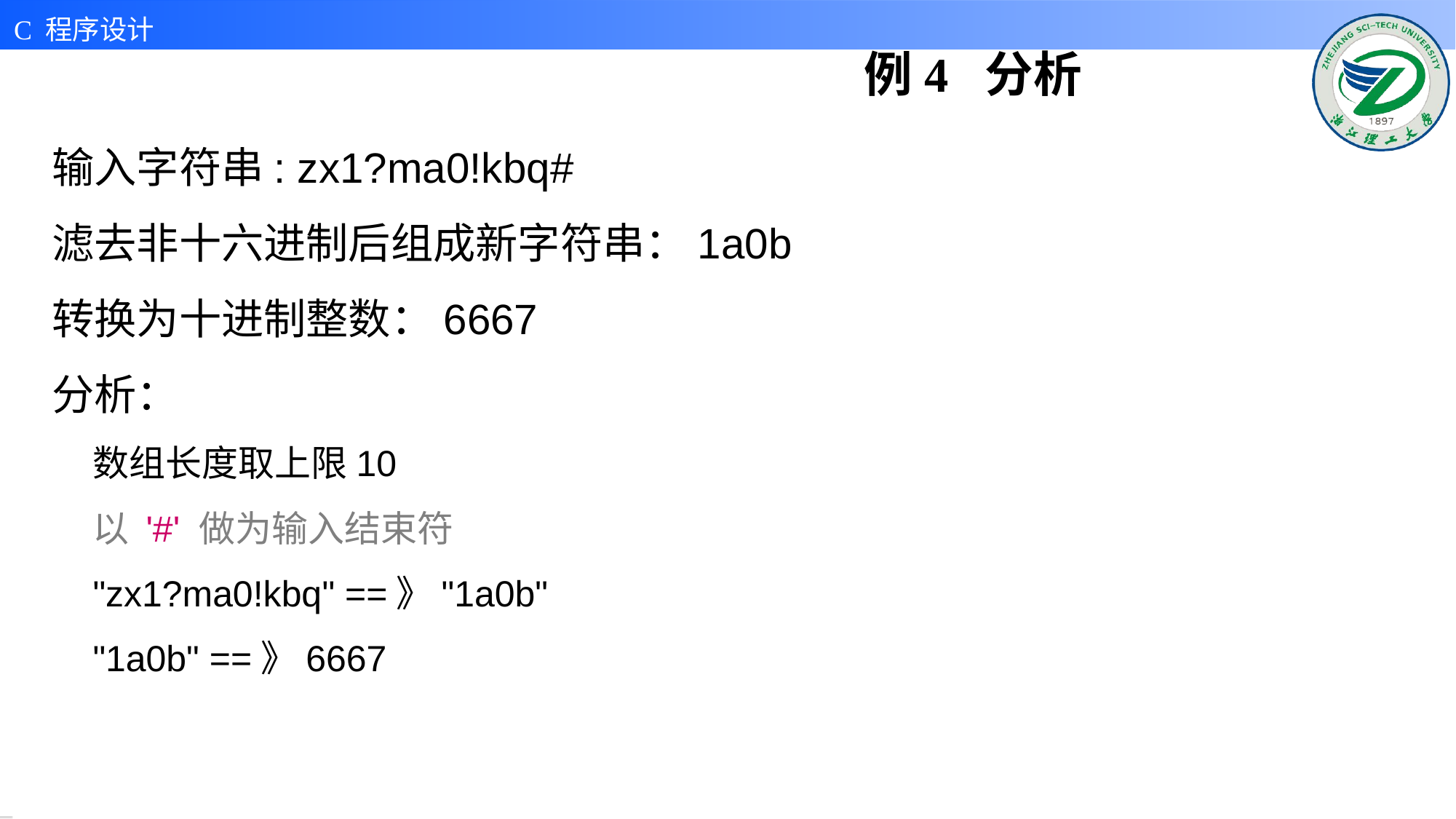

# 例4  分析
输入字符串: zx1?ma0!kbq#
滤去非十六进制后组成新字符串：1a0b
转换为十进制整数：6667
分析：
数组长度取上限10
以 '#' 做为输入结束符
"zx1?ma0!kbq" ==》"1a0b"
"1a0b" ==》6667